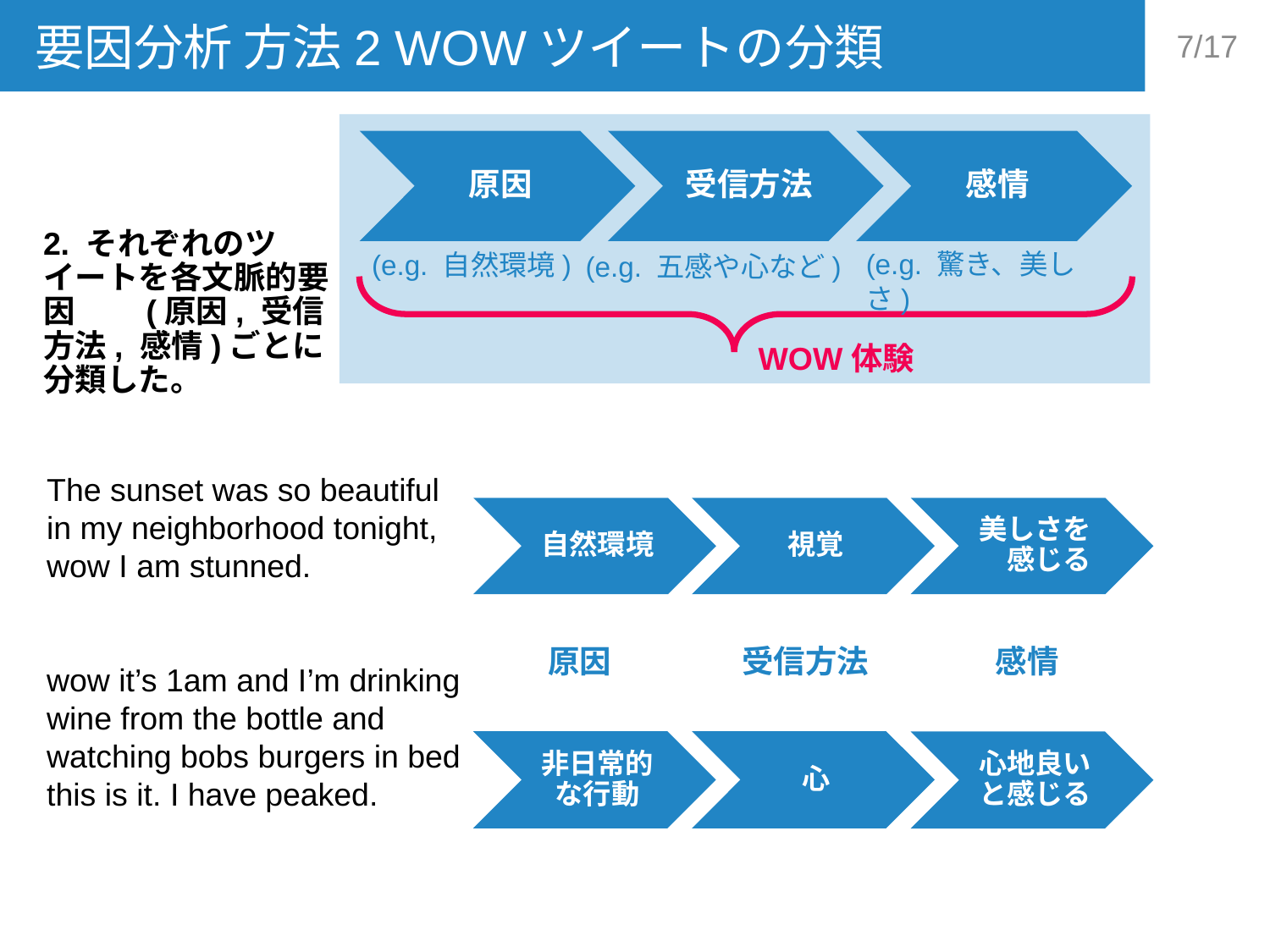

要因分析 方法2 WOWツイートの分類
7/17

原因
受信方法
感情

(e.g. 驚き、美しさ)
(e.g. 自然環境)
(e.g. 五感や心など)
WOW体験
2. それぞれのツイートを各文脈的要因　　(原因, 受信方法, 感情)ごとに分類した。
The sunset was so beautiful in my neighborhood tonight, wow I am stunned.

wow it’s 1am and I’m drinking wine from the bottle and watching bobs burgers in bed this is it. I have peaked.
自然環境
視覚
美しさを　感じる
原因
受信方法
感情
非日常的な行動
心
心地良いと感じる